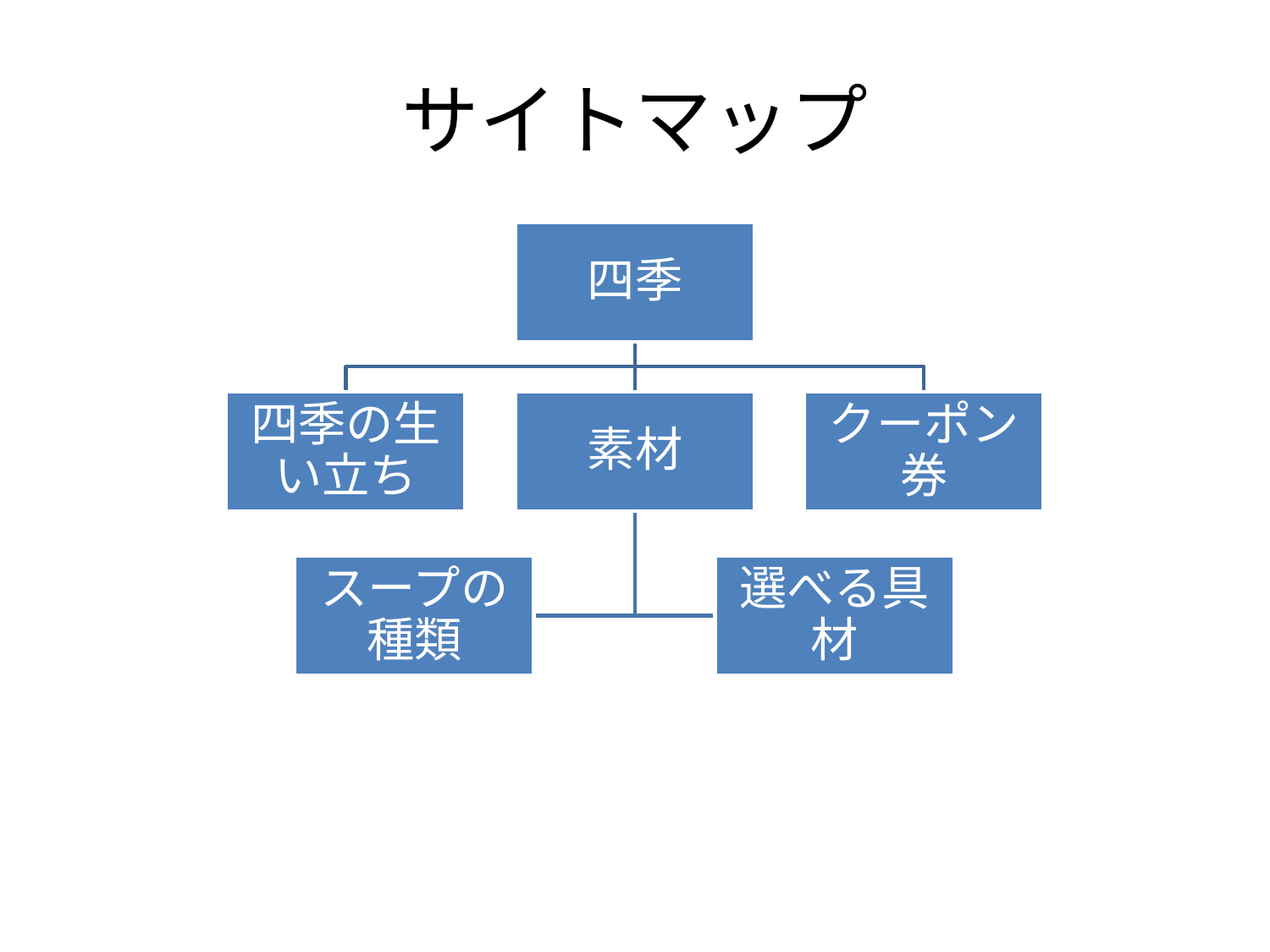

# サイトマップ
四季
四季の生い立ち
素材
選べる具材
スープの種類
クーポン券